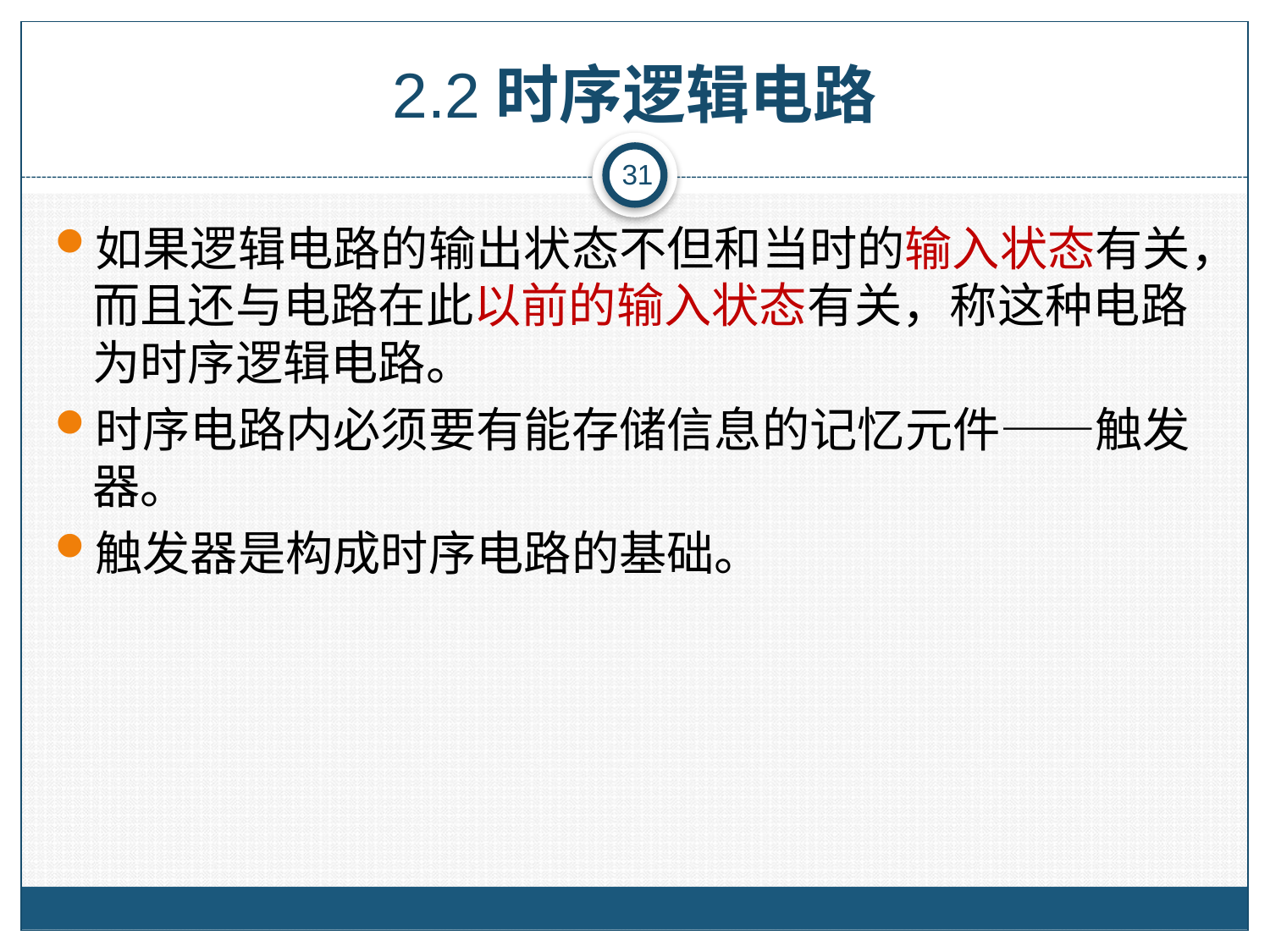

# 2.2时序逻辑电路
31
如果逻辑电路的输出状态不但和当时的输入状态有关，而且还与电路在此以前的输入状态有关，称这种电路为时序逻辑电路。
时序电路内必须要有能存储信息的记忆元件——触发器。
触发器是构成时序电路的基础。